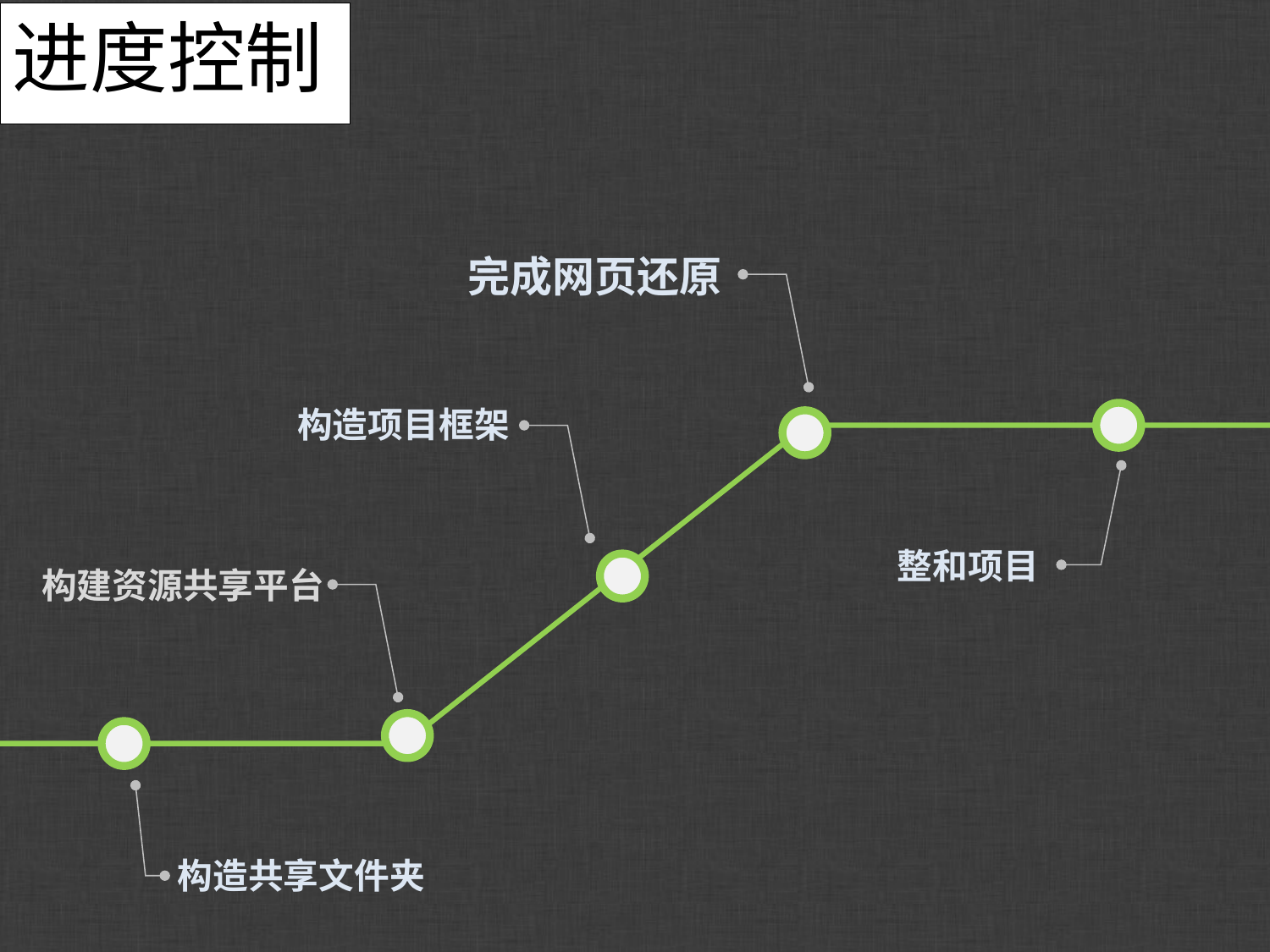

进度控制
完成网页还原

构造项目框架

整和项目

构建资源共享平台

构造共享文件夹